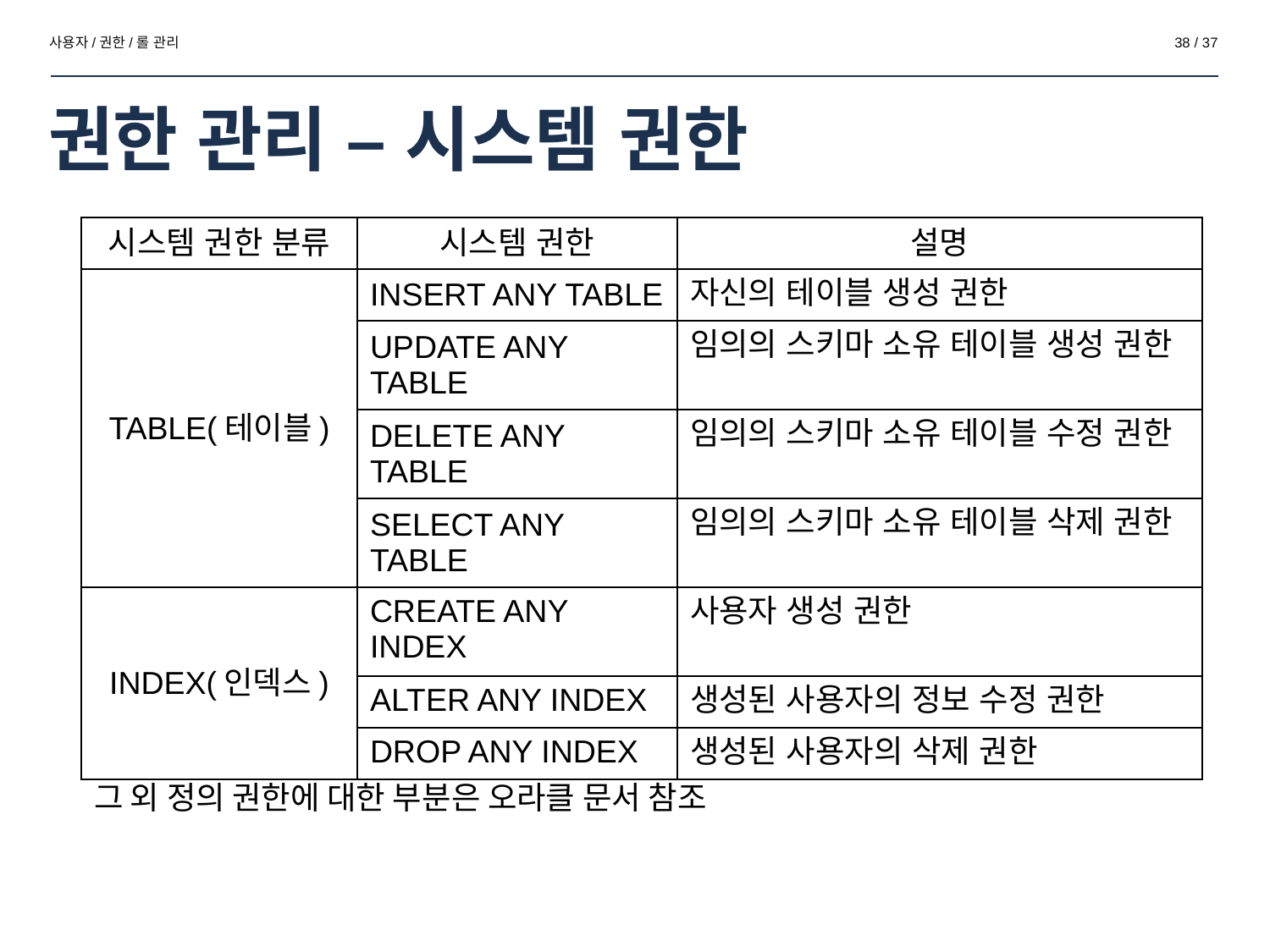

사용자/권한/롤 관리
38 / 37
# 권한 관리 – 시스템 권한

| 시스템 권한 분류 | 시스템 권한 | 설명 |
| --- | --- | --- |
| TABLE(테이블) | INSERT ANY TABLE | 자신의 테이블 생성 권한 |
|  | UPDATE ANY TABLE | 임의의 스키마 소유 테이블 생성 권한 |
|  | DELETE ANY TABLE | 임의의 스키마 소유 테이블 수정 권한 |
|  | SELECT ANY TABLE | 임의의 스키마 소유 테이블 삭제 권한 |
| INDEX(인덱스) | CREATE ANY INDEX | 사용자 생성 권한 |
|  | ALTER ANY INDEX | 생성된 사용자의 정보 수정 권한 |
|  | DROP ANY INDEX | 생성된 사용자의 삭제 권한 |
그 외 정의 권한에 대한 부분은 오라클 문서 참조